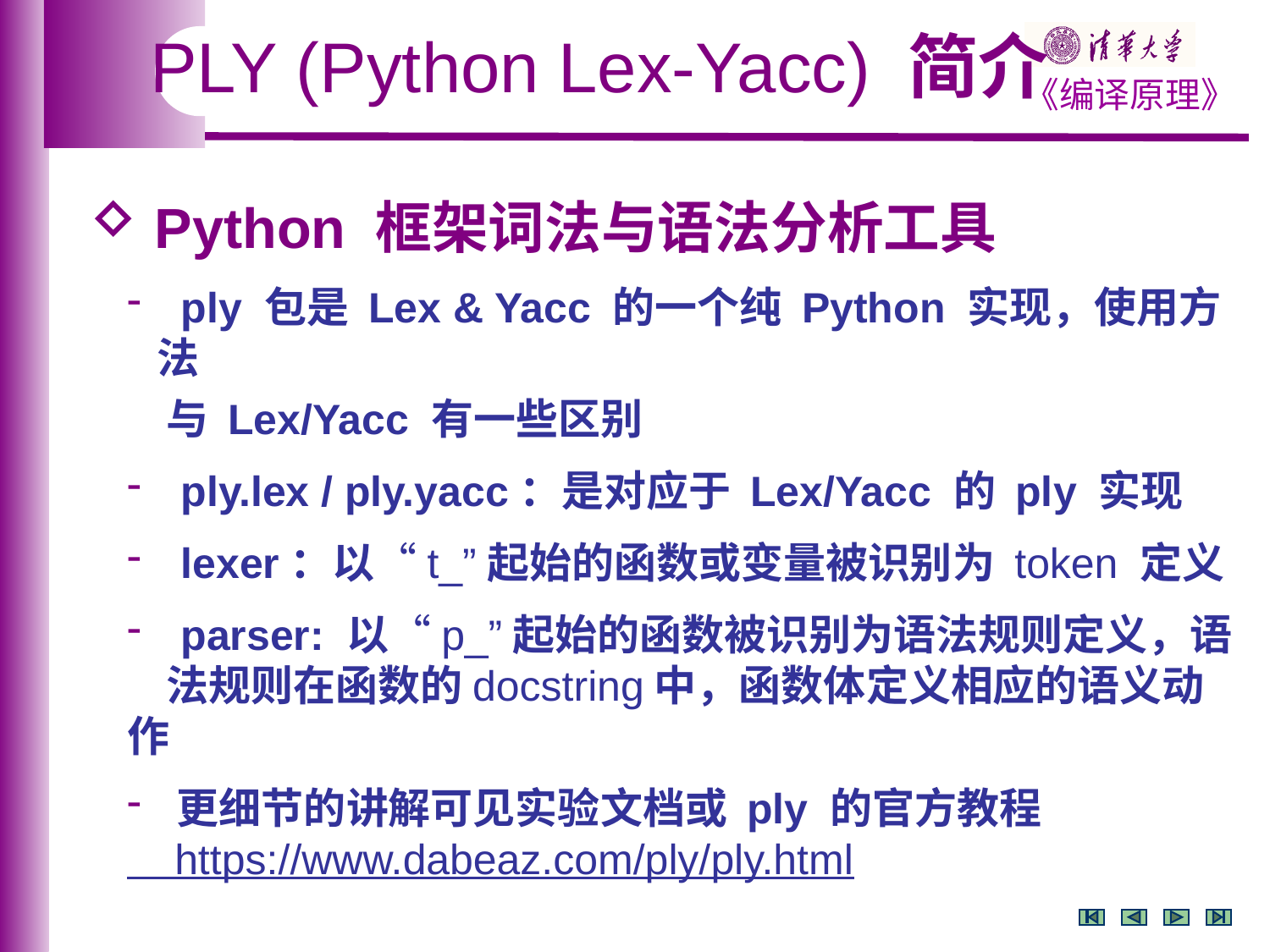

PLY (Python Lex-Yacc) 简介

 Python 框架词法与语法分析工具
  ply 包是 Lex & Yacc 的一个纯 Python 实现，使用方法
   与 Lex/Yacc 有一些区别

  ply.lex / ply.yacc：是对应于 Lex/Yacc 的 ply 实现

  lexer：以“t_”起始的函数或变量被识别为 token 定义

  parser: 以“p_”起始的函数被识别为语法规则定义，语
   法规则在函数的docstring中，函数体定义相应的语义动作

 更细节的讲解可见实验文档或 ply 的官方教程
    https://www.dabeaz.com/ply/ply.html